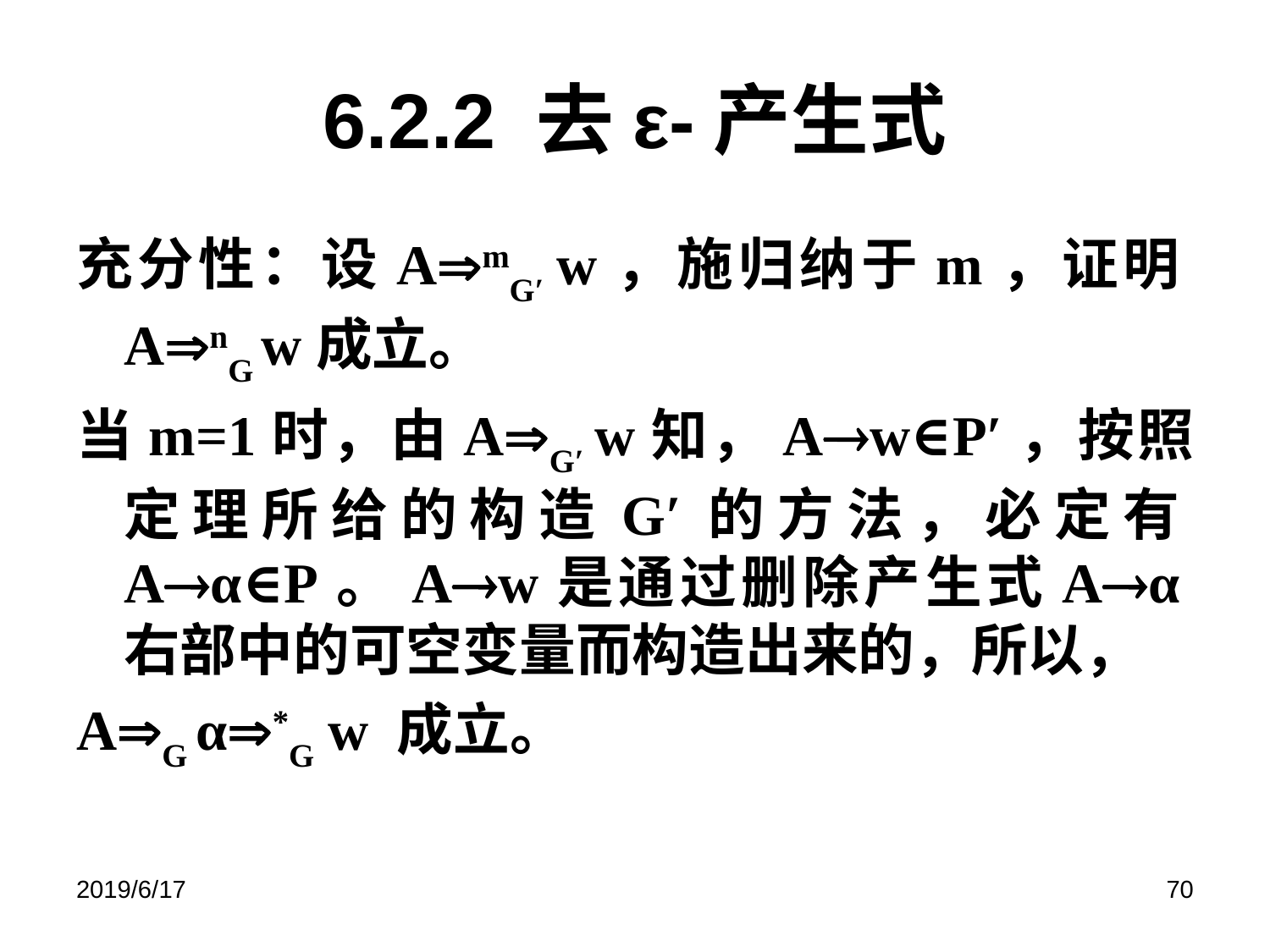

# 6.2.2 去ε-产生式
充分性：设A⇒mG′ w，施归纳于m，证明A⇒nG w成立。
当m=1时，由A⇒G′ w知，A→w∈P′，按照定理所给的构造G′的方法，必定有A→α∈P。A→w是通过删除产生式A→α右部中的可空变量而构造出来的，所以，
A⇒G α⇒*G w 成立。
2019/6/17
70